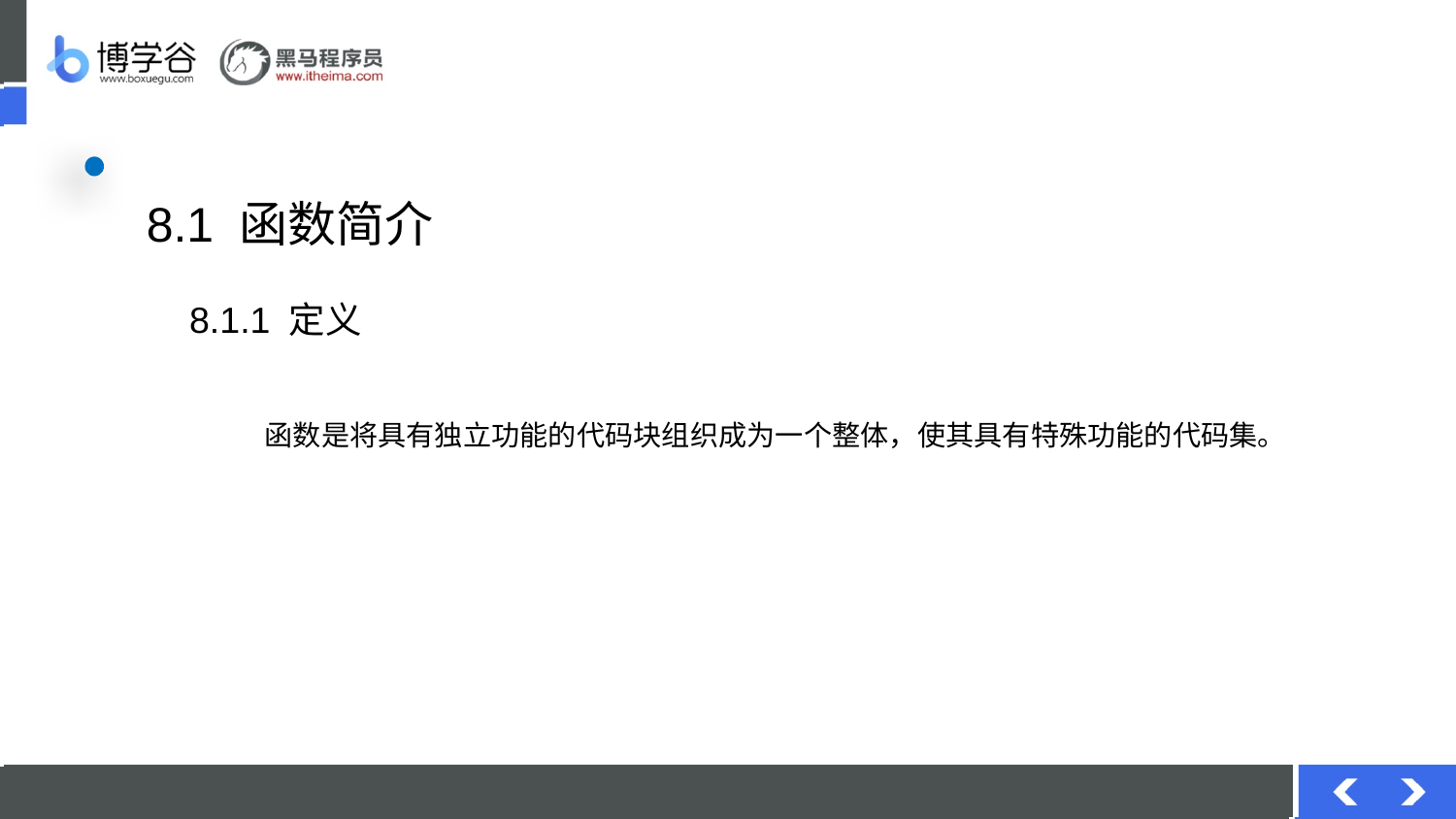

# 8.1 函数简介
8.1.1 定义
函数是将具有独立功能的代码块组织成为一个整体，使其具有特殊功能的代码集。